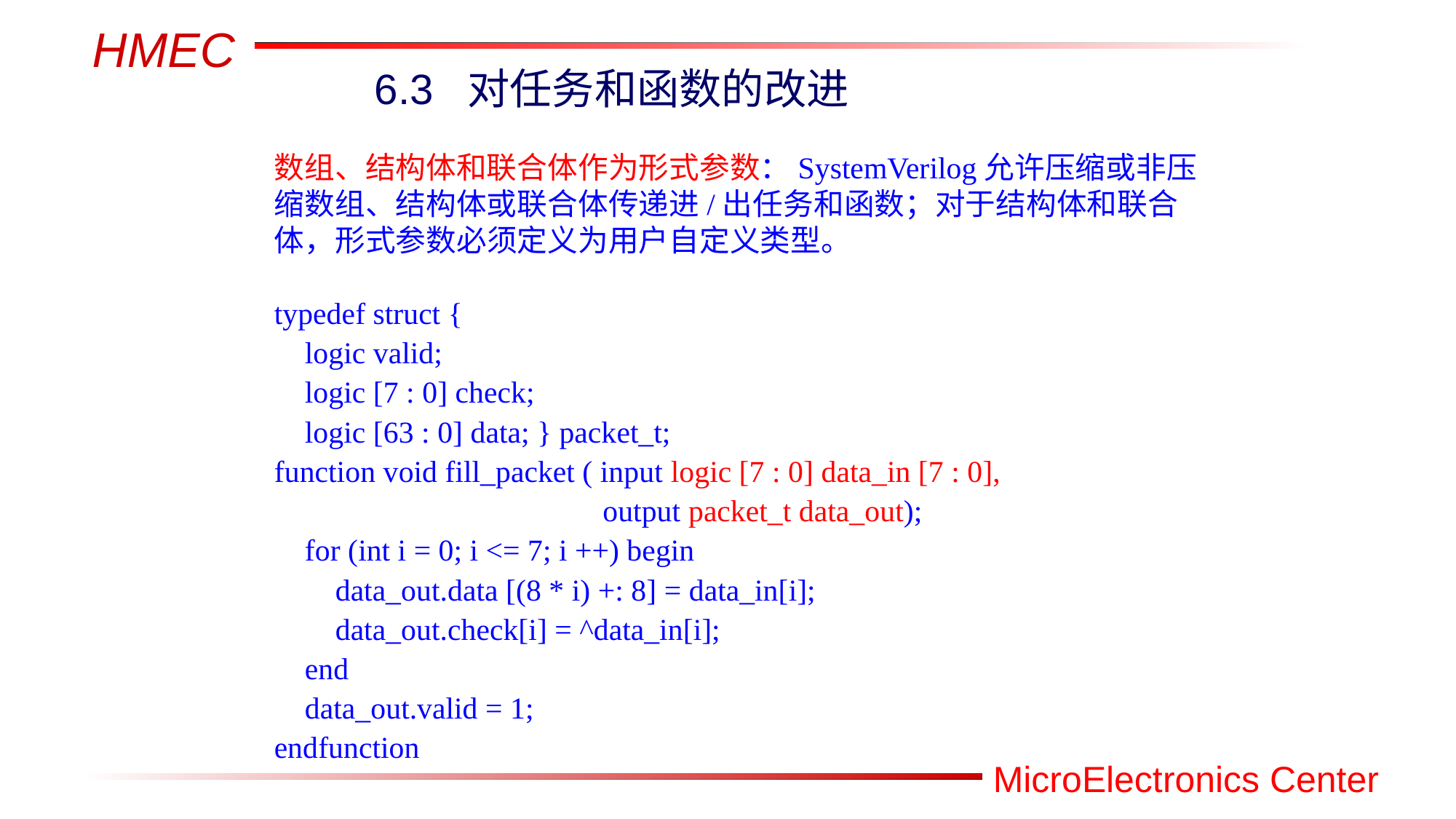

6.3  对任务和函数的改进
数组、结构体和联合体作为形式参数：SystemVerilog允许压缩或非压缩数组、结构体或联合体传递进/出任务和函数；对于结构体和联合体，形式参数必须定义为用户自定义类型。

typedef struct {
    logic valid;
    logic [7 : 0] check;
    logic [63 : 0] data; } packet_t;
function void fill_packet ( input logic [7 : 0] data_in [7 : 0],
                                           output packet_t data_out);
    for (int i = 0; i <= 7; i ++) begin
        data_out.data [(8 * i) +: 8] = data_in[i];
        data_out.check[i] = ^data_in[i];
    end
    data_out.valid = 1;
endfunction